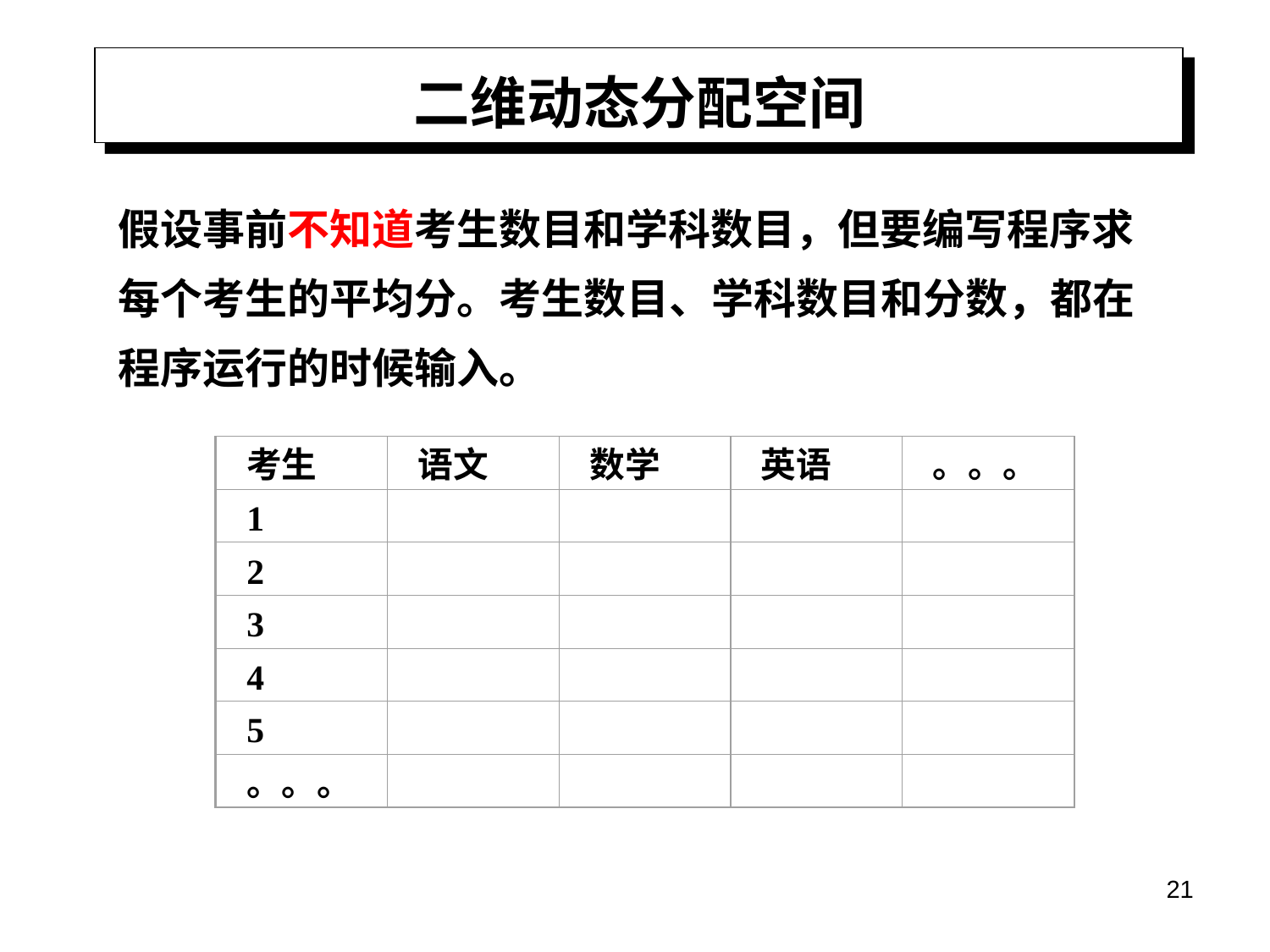

# 二维动态分配空间
假设事前不知道考生数目和学科数目，但要编写程序求
每个考生的平均分。考生数目、学科数目和分数，都在
程序运行的时候输入。

考生

语文

数学

英语

。。。

1

2

3

4

5

。。。

21